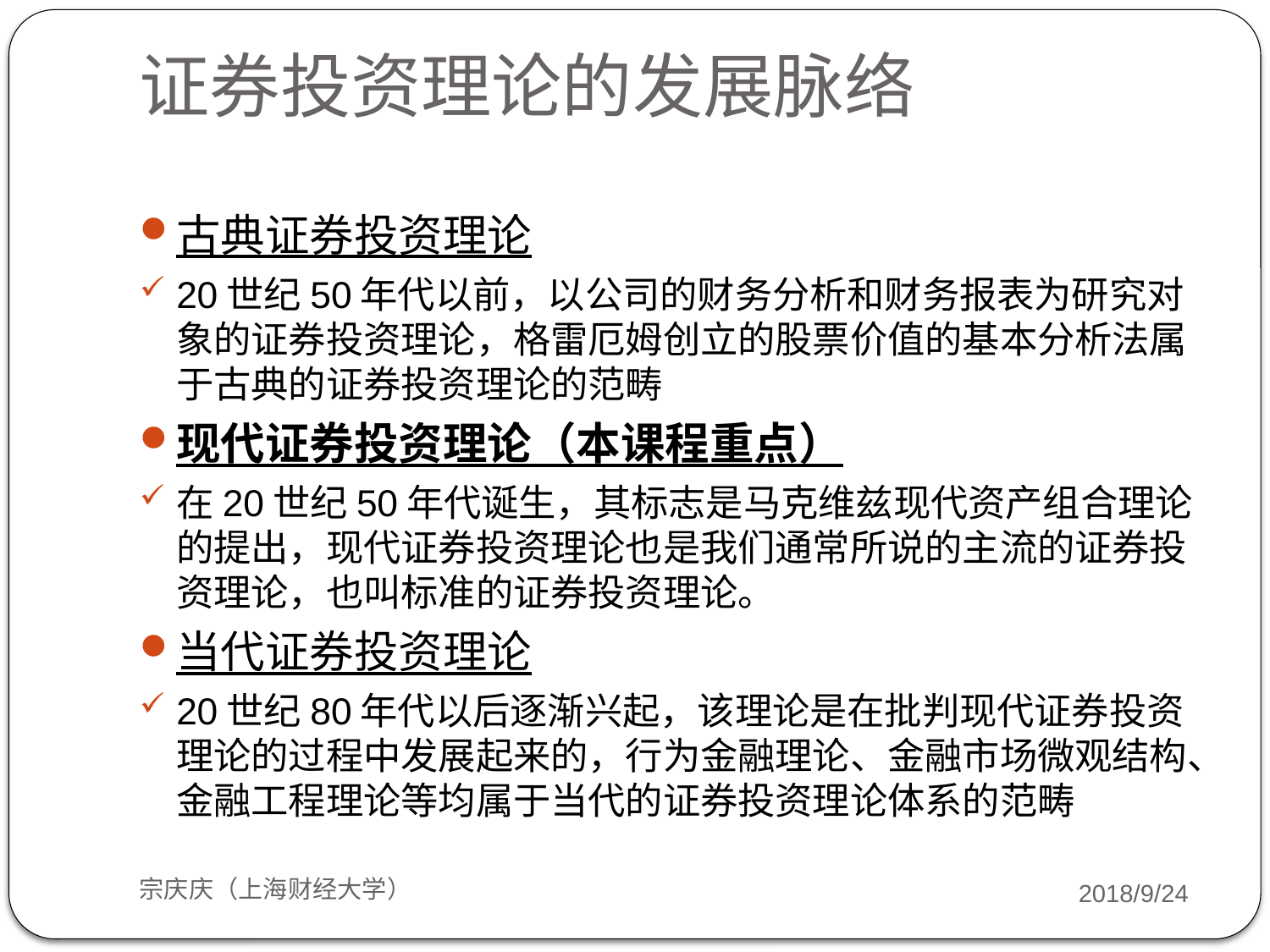

# 证券投资理论的发展脉络
古典证券投资理论
20世纪50年代以前，以公司的财务分析和财务报表为研究对象的证券投资理论，格雷厄姆创立的股票价值的基本分析法属于古典的证券投资理论的范畴
现代证券投资理论（本课程重点）
在20世纪50年代诞生，其标志是马克维兹现代资产组合理论的提出，现代证券投资理论也是我们通常所说的主流的证券投资理论，也叫标准的证券投资理论。
当代证券投资理论
20世纪80年代以后逐渐兴起，该理论是在批判现代证券投资理论的过程中发展起来的，行为金融理论、金融市场微观结构、金融工程理论等均属于当代的证券投资理论体系的范畴
宗庆庆（上海财经大学）
2018/9/24